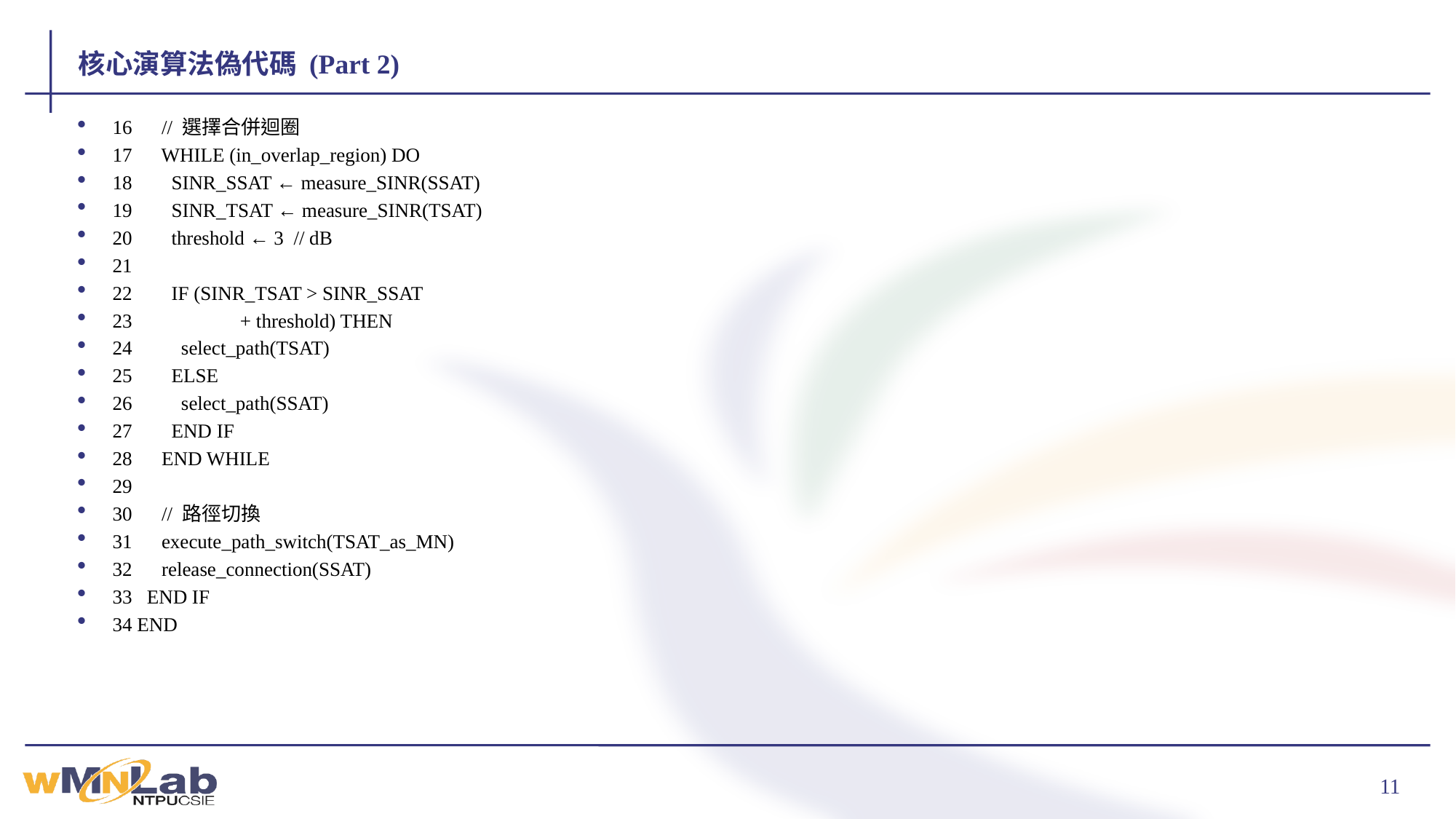

# 核心演算法偽代碼 (Part 2)
16      // 選擇合併迴圈
17      WHILE (in_overlap_region) DO
18        SINR_SSAT ← measure_SINR(SSAT)
19        SINR_TSAT ← measure_SINR(TSAT)
20        threshold ← 3  // dB
21
22        IF (SINR_TSAT > SINR_SSAT
23                      + threshold) THEN
24          select_path(TSAT)
25        ELSE
26          select_path(SSAT)
27        END IF
28      END WHILE
29
30      // 路徑切換
31      execute_path_switch(TSAT_as_MN)
32      release_connection(SSAT)
33   END IF
34 END